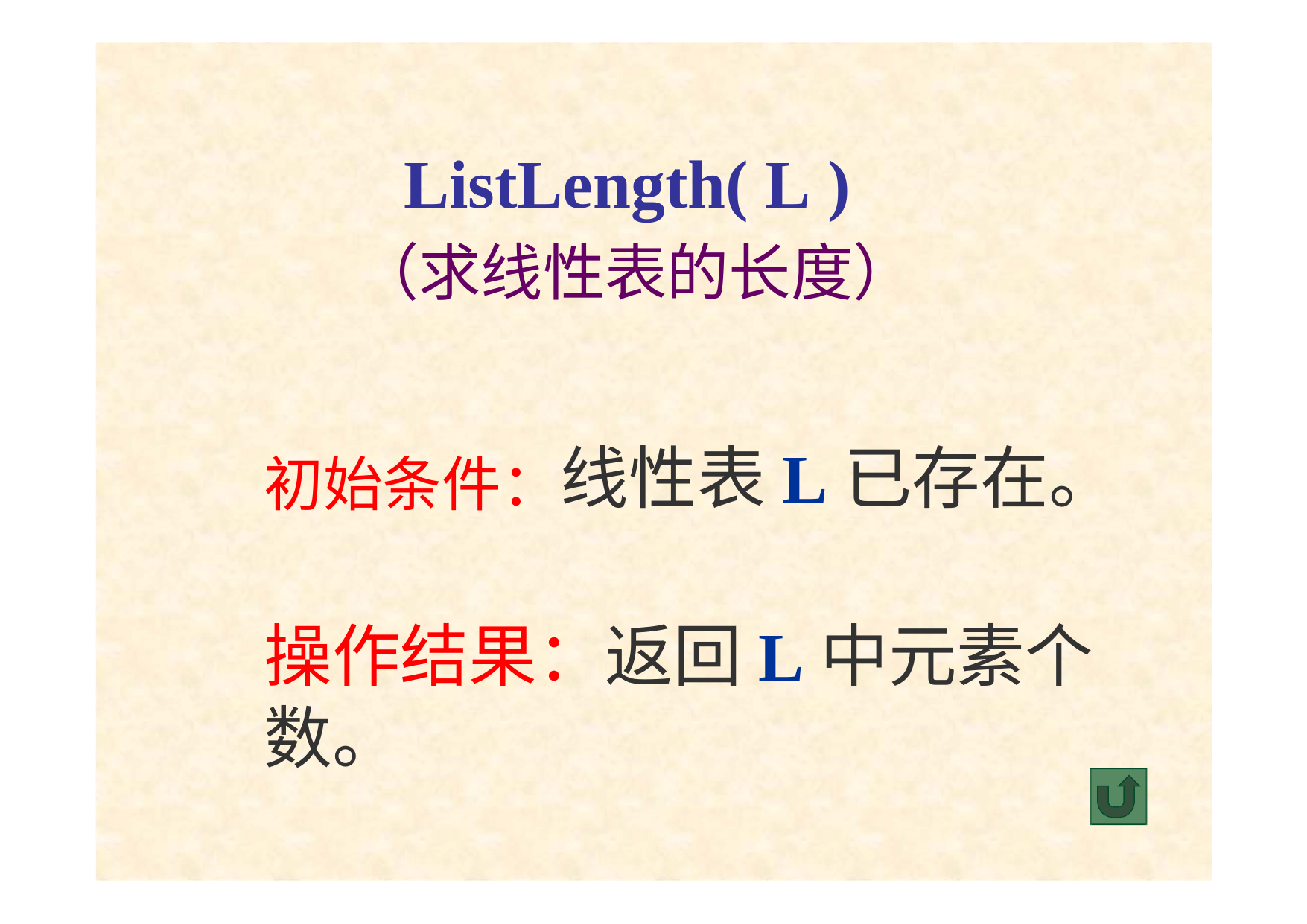

# ListLength( L )
（求线性表的长度）
初始条件：线性表L已存在。

操作结果：返回L中元素个数。